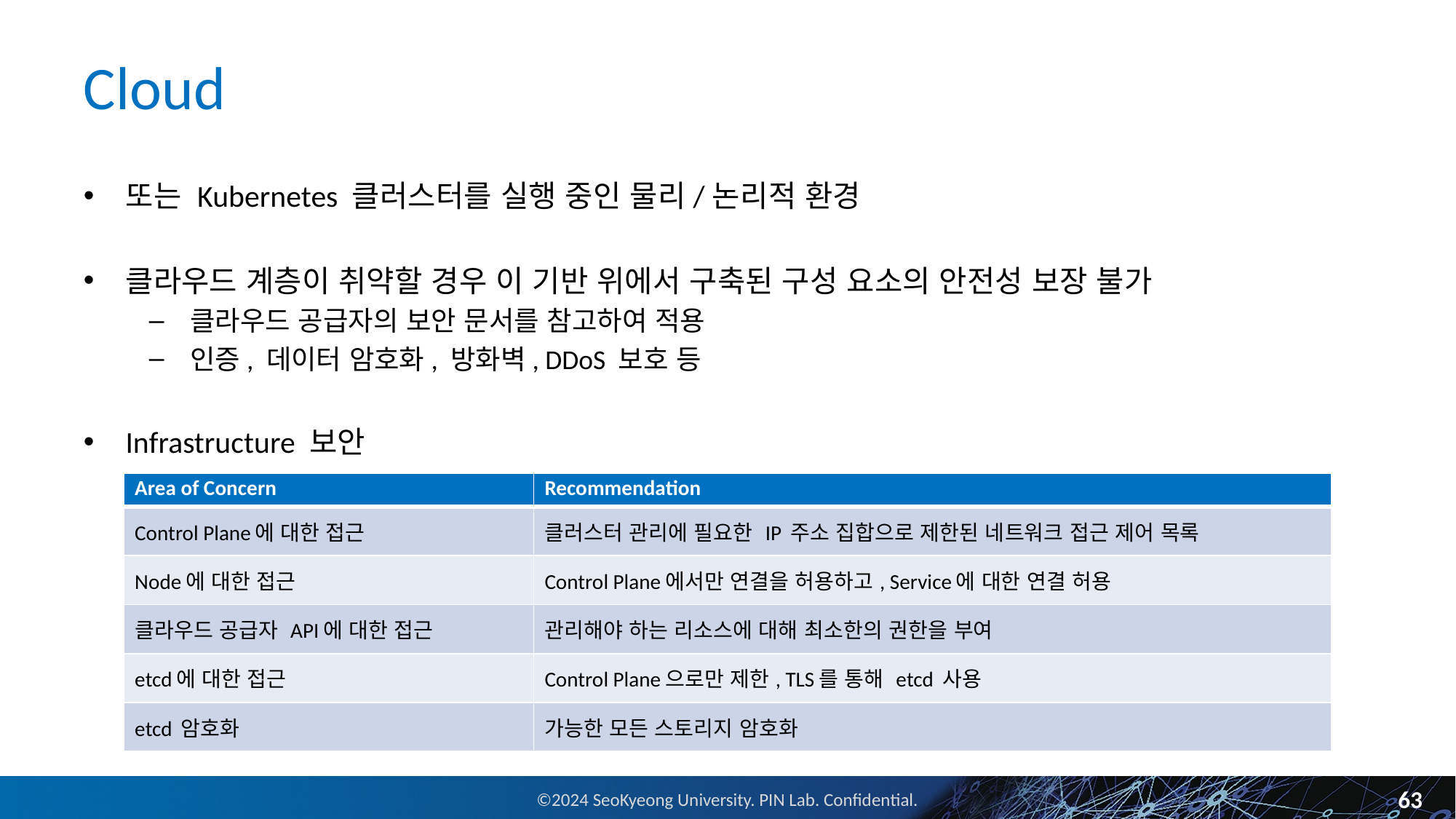

# Cloud
또는 Kubernetes 클러스터를 실행 중인 물리/논리적 환경

클라우드 계층이 취약할 경우 이 기반 위에서 구축된 구성 요소의 안전성 보장 불가
클라우드 공급자의 보안 문서를 참고하여 적용
인증, 데이터 암호화, 방화벽, DDoS 보호 등

Infrastructure 보안
| Area of Concern | Recommendation |
| --- | --- |
| Control Plane에 대한 접근 | 클러스터 관리에 필요한 IP 주소 집합으로 제한된 네트워크 접근 제어 목록 |
| Node에 대한 접근 | Control Plane에서만 연결을 허용하고, Service에 대한 연결 허용 |
| 클라우드 공급자 API에 대한 접근 | 관리해야 하는 리소스에 대해 최소한의 권한을 부여 |
| etcd에 대한 접근 | Control Plane으로만 제한, TLS를 통해 etcd 사용 |
| etcd 암호화 | 가능한 모든 스토리지 암호화 |
63